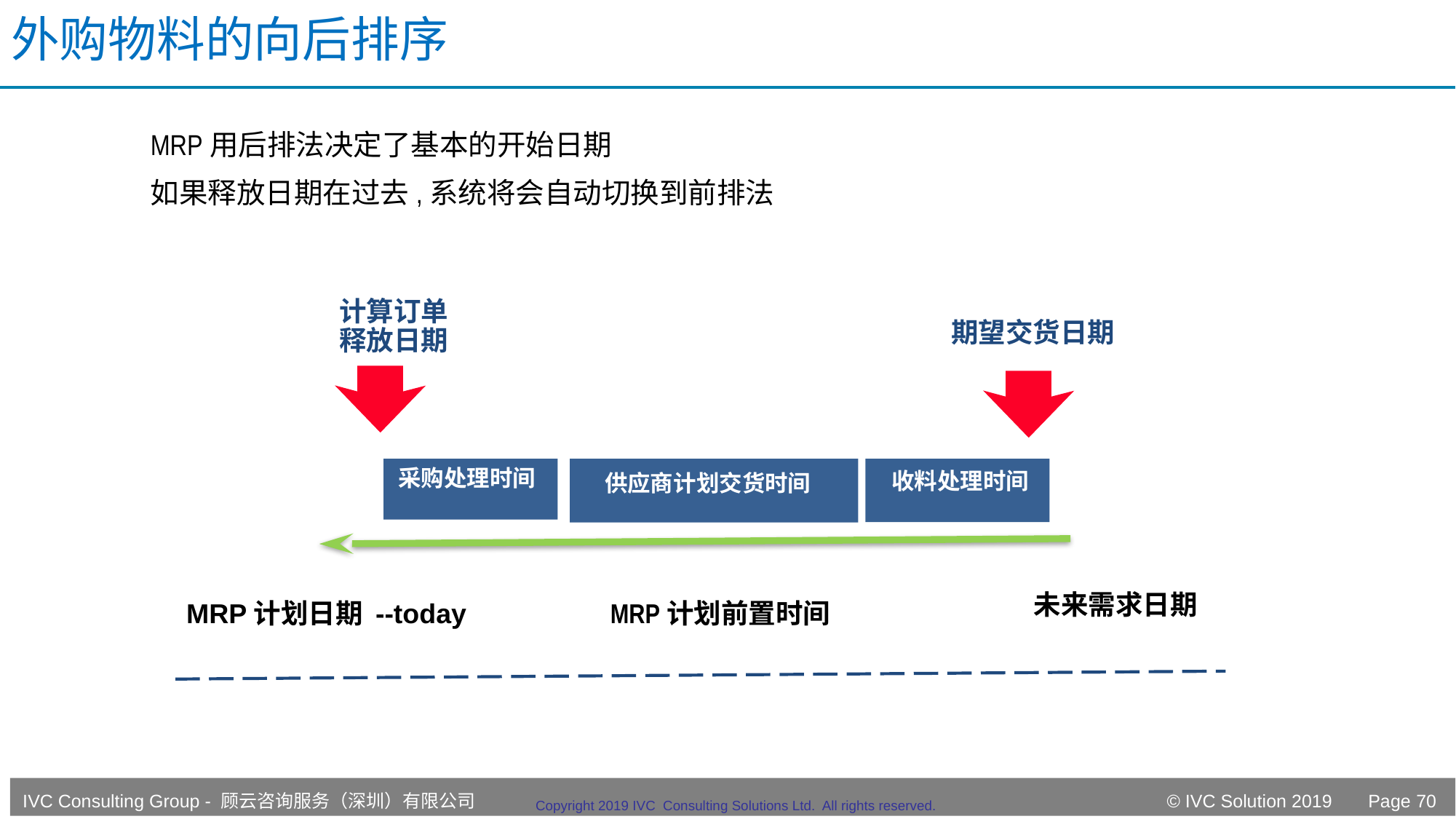

# 外购物料的向后排序
MRP用后排法决定了基本的开始日期
如果释放日期在过去,系统将会自动切换到前排法
计算订单
释放日期
期望交货日期

采购处理时间
收料处理时间
供应商计划交货时间

未来需求日期
MRP计划日期 --today
MRP计划前置时间